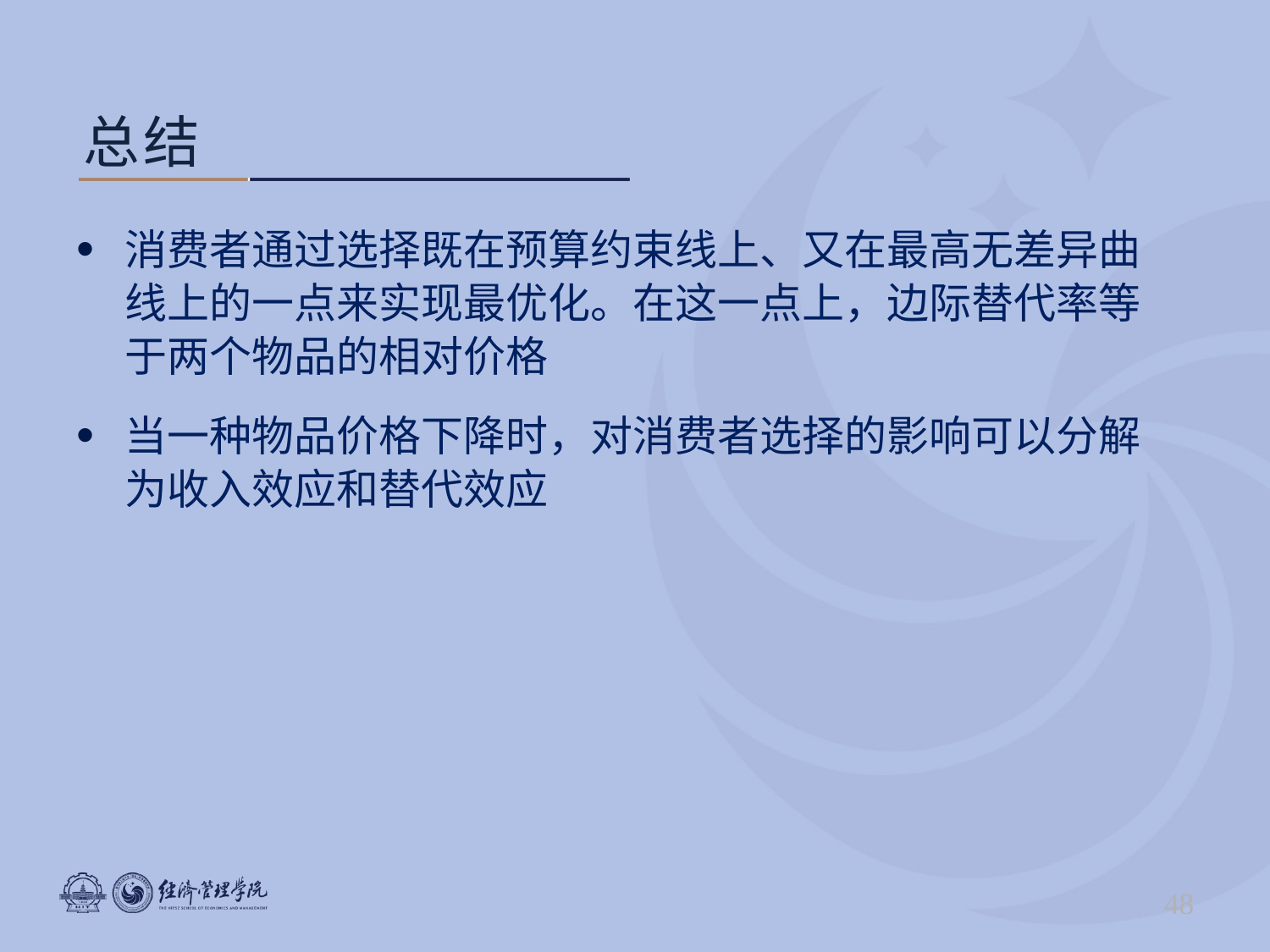

# 总结
消费者通过选择既在预算约束线上、又在最高无差异曲线上的一点来实现最优化。在这一点上，边际替代率等于两个物品的相对价格
当一种物品价格下降时，对消费者选择的影响可以分解为收入效应和替代效应